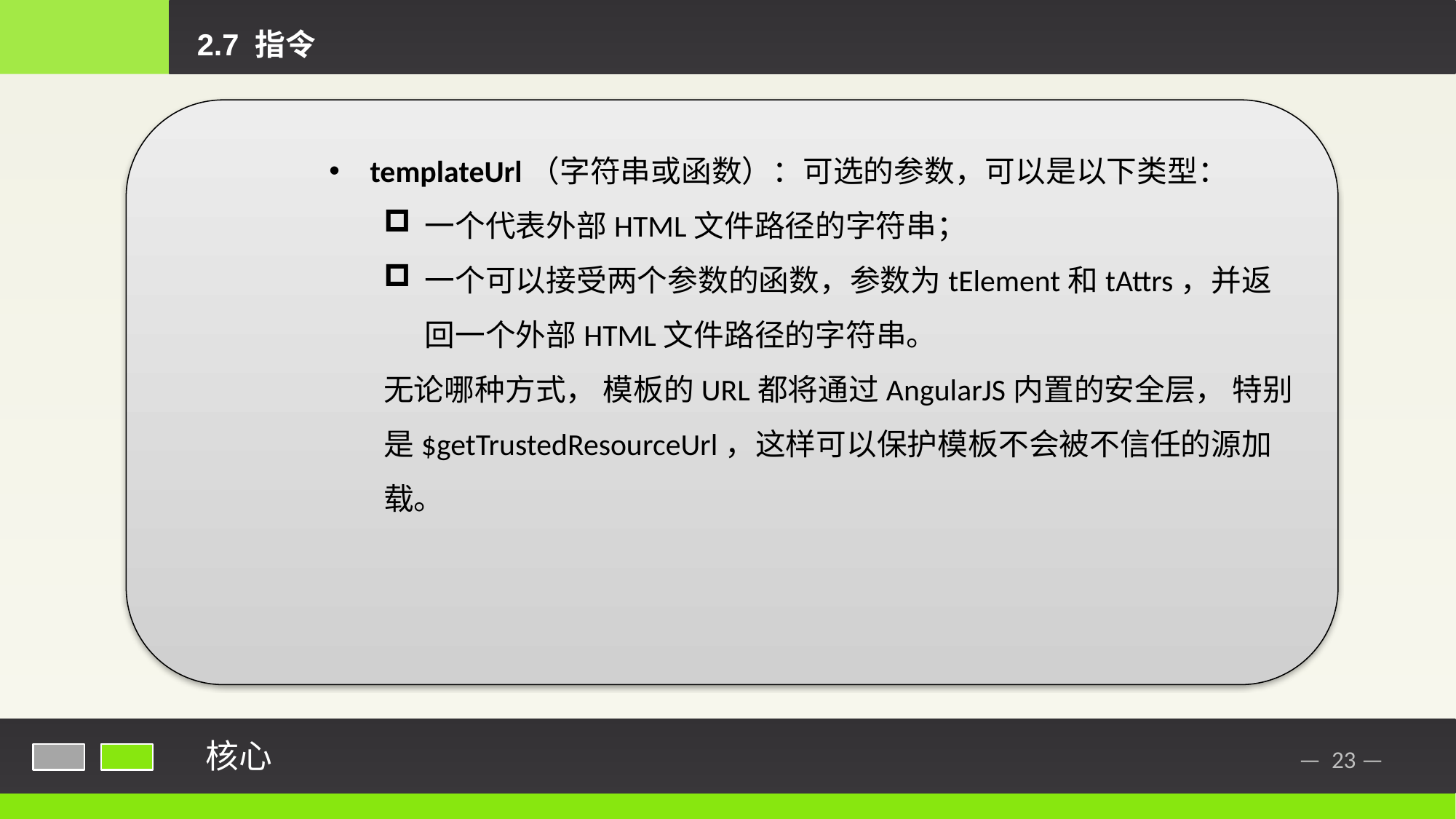

2.7 指令
templateUrl（字符串或函数）：可选的参数，可以是以下类型：
一个代表外部HTML文件路径的字符串；
一个可以接受两个参数的函数，参数为tElement和tAttrs，并返回一个外部HTML文件路径的字符串。
无论哪种方式， 模板的URL都将通过AngularJS内置的安全层， 特别是$getTrustedResourceUrl，这样可以保护模板不会被不信任的源加载。